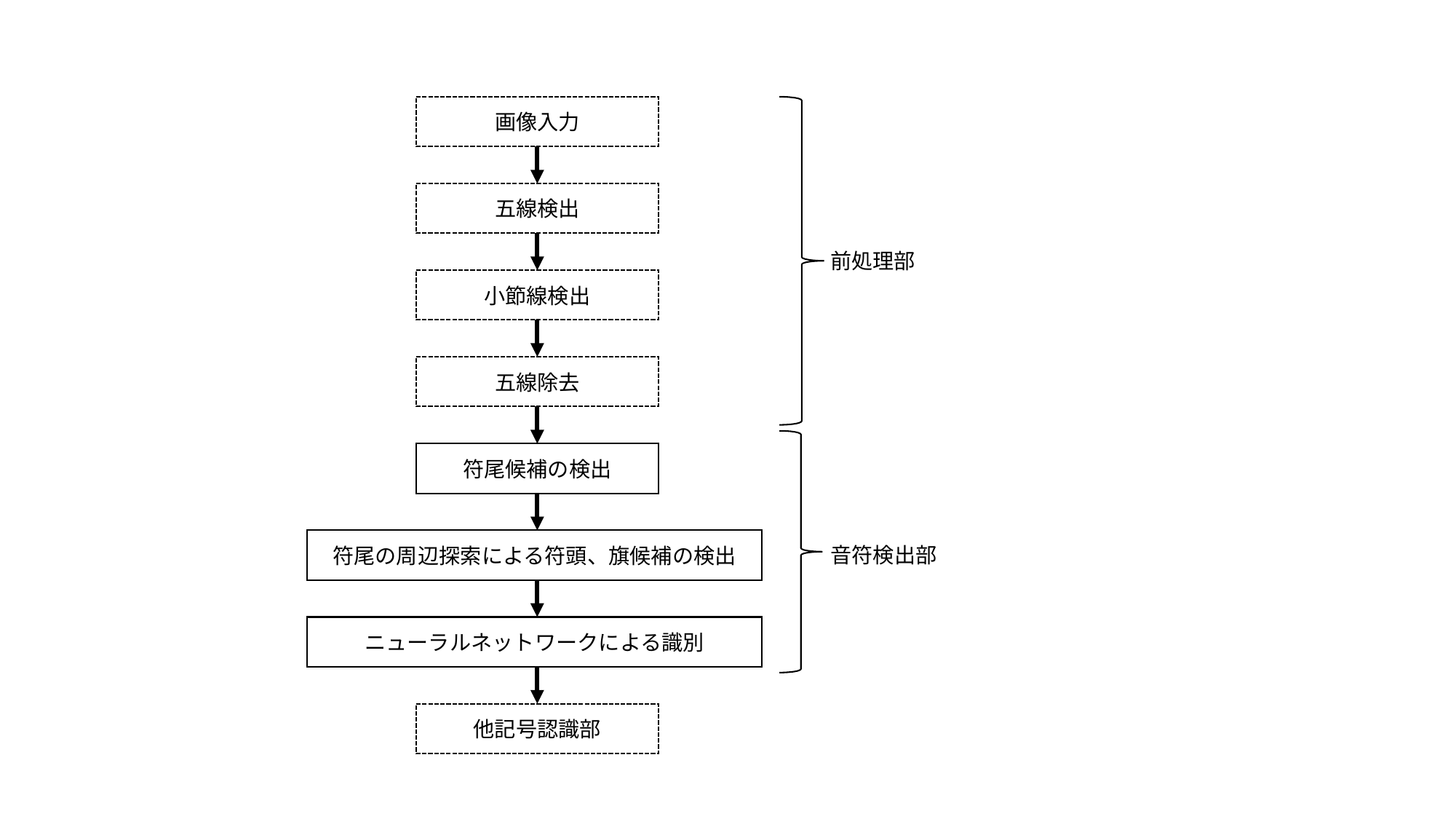

画像入力

五線検出
前処理部
小節線検出
五線除去

符尾候補の検出
符尾の周辺探索による符頭、旗候補の検出
音符検出部
ニューラルネットワークによる識別
他記号認識部